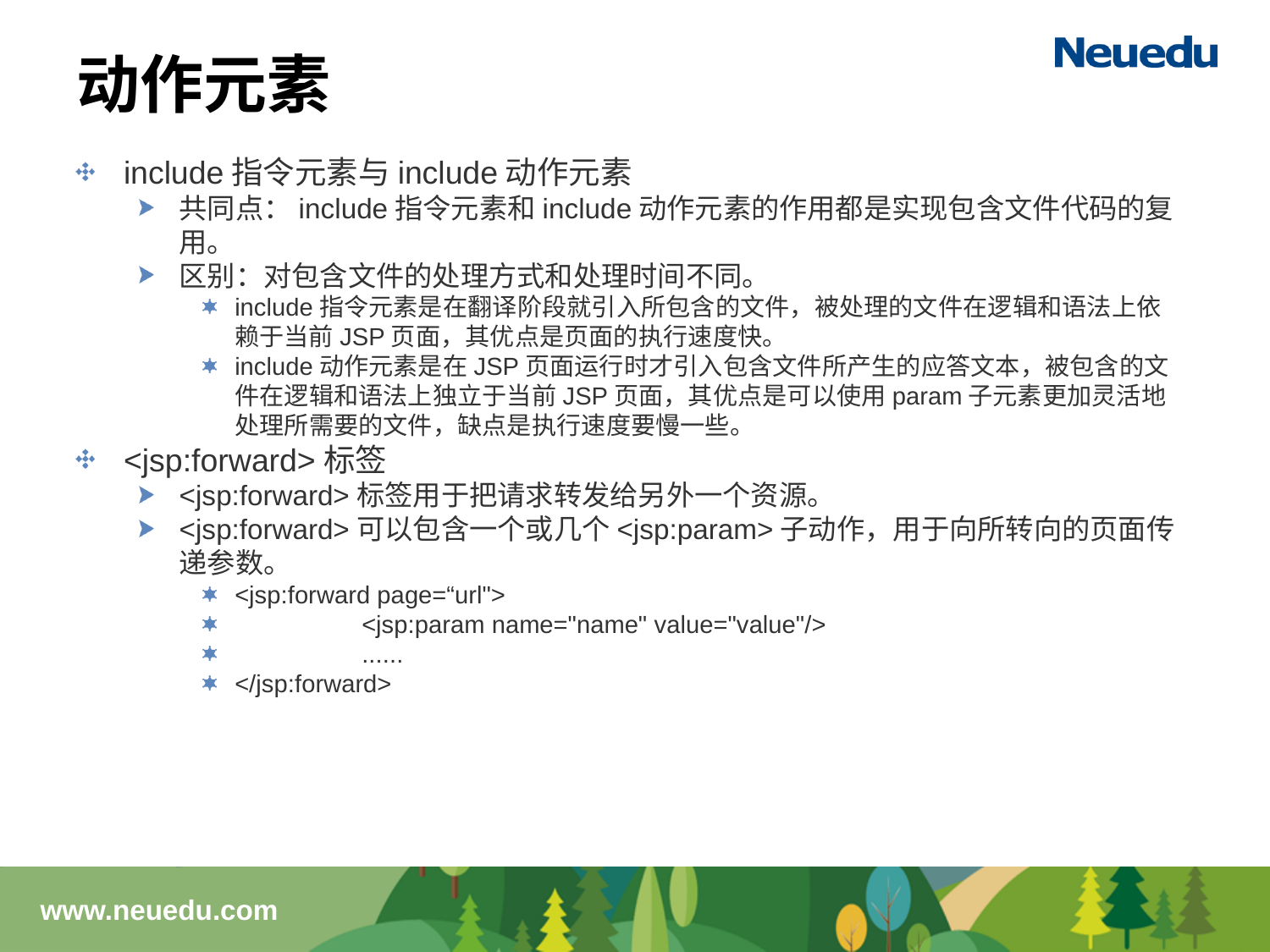

# 动作元素
include指令元素与include动作元素
共同点：include指令元素和include动作元素的作用都是实现包含文件代码的复用。
区别：对包含文件的处理方式和处理时间不同。
include指令元素是在翻译阶段就引入所包含的文件，被处理的文件在逻辑和语法上依赖于当前JSP页面，其优点是页面的执行速度快。
include动作元素是在JSP页面运行时才引入包含文件所产生的应答文本，被包含的文件在逻辑和语法上独立于当前JSP页面，其优点是可以使用param子元素更加灵活地处理所需要的文件，缺点是执行速度要慢一些。
<jsp:forward>标签
<jsp:forward>标签用于把请求转发给另外一个资源。
<jsp:forward>可以包含一个或几个<jsp:param>子动作，用于向所转向的页面传递参数。
<jsp:forward page=“url">
	<jsp:param name="name" value="value"/>
	......
</jsp:forward>